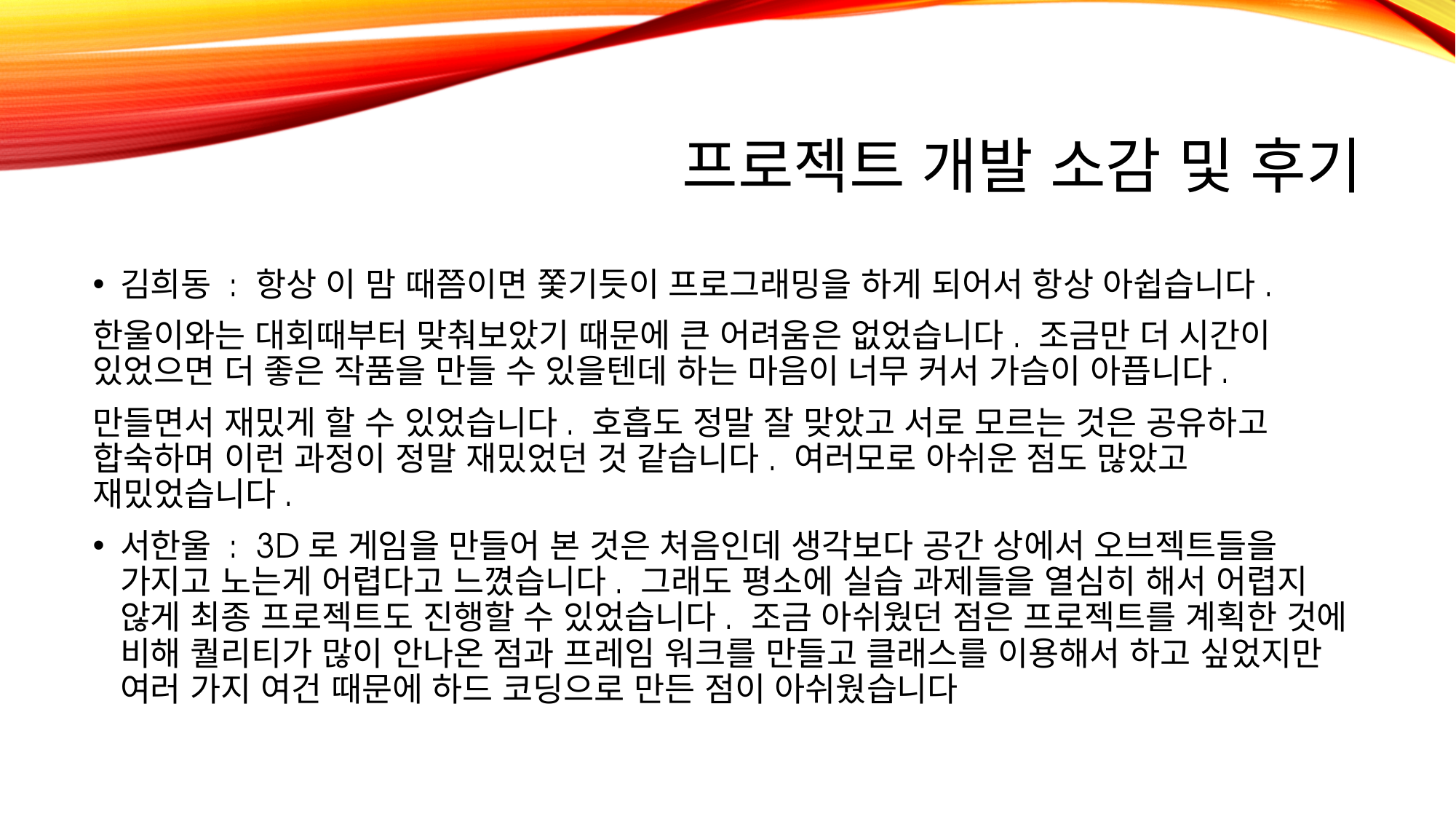

# 프로젝트 개발 소감 및 후기
김희동 : 항상 이 맘 때쯤이면 쫓기듯이 프로그래밍을 하게 되어서 항상 아쉽습니다.
한울이와는 대회때부터 맞춰보았기 때문에 큰 어려움은 없었습니다. 조금만 더 시간이 있었으면 더 좋은 작품을 만들 수 있을텐데 하는 마음이 너무 커서 가슴이 아픕니다.
만들면서 재밌게 할 수 있었습니다. 호흡도 정말 잘 맞았고 서로 모르는 것은 공유하고 합숙하며 이런 과정이 정말 재밌었던 것 같습니다. 여러모로 아쉬운 점도 많았고 재밌었습니다.
서한울 :  3D로 게임을 만들어 본 것은 처음인데 생각보다 공간 상에서 오브젝트들을 가지고 노는게 어렵다고 느꼈습니다. 그래도 평소에 실습 과제들을 열심히 해서 어렵지 않게 최종 프로젝트도 진행할 수 있었습니다. 조금 아쉬웠던 점은 프로젝트를 계획한 것에 비해 퀄리티가 많이 안나온 점과 프레임 워크를 만들고 클래스를 이용해서 하고 싶었지만 여러 가지 여건 때문에 하드 코딩으로 만든 점이 아쉬웠습니다